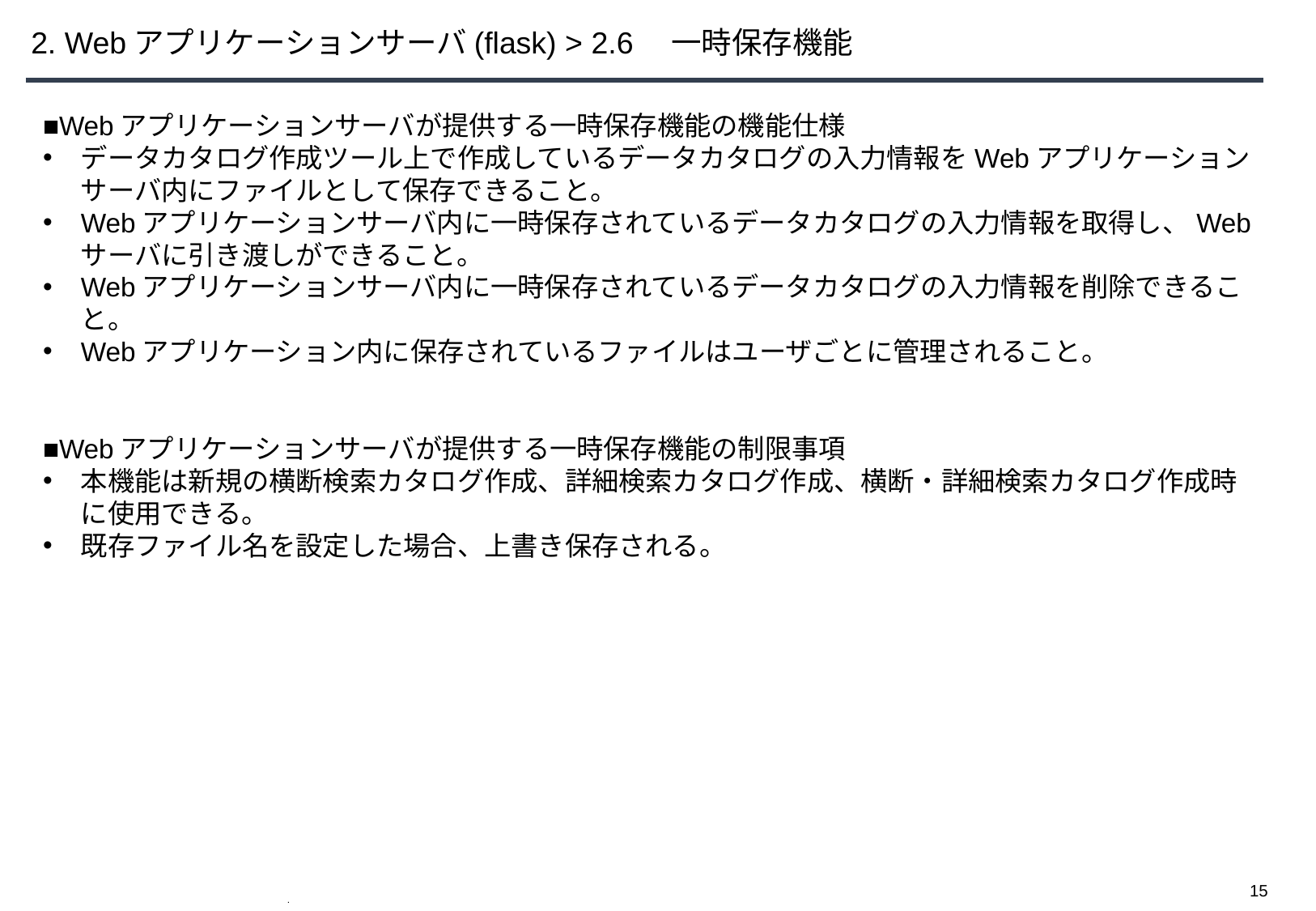

# 2. Webアプリケーションサーバ(flask) > 2.6　一時保存機能
■Webアプリケーションサーバが提供する一時保存機能の機能仕様
データカタログ作成ツール上で作成しているデータカタログの入力情報をWebアプリケーションサーバ内にファイルとして保存できること。
Webアプリケーションサーバ内に一時保存されているデータカタログの入力情報を取得し、Webサーバに引き渡しができること。
Webアプリケーションサーバ内に一時保存されているデータカタログの入力情報を削除できること。
Webアプリケーション内に保存されているファイルはユーザごとに管理されること。

■Webアプリケーションサーバが提供する一時保存機能の制限事項
本機能は新規の横断検索カタログ作成、詳細検索カタログ作成、横断・詳細検索カタログ作成時に使用できる。
既存ファイル名を設定した場合、上書き保存される。